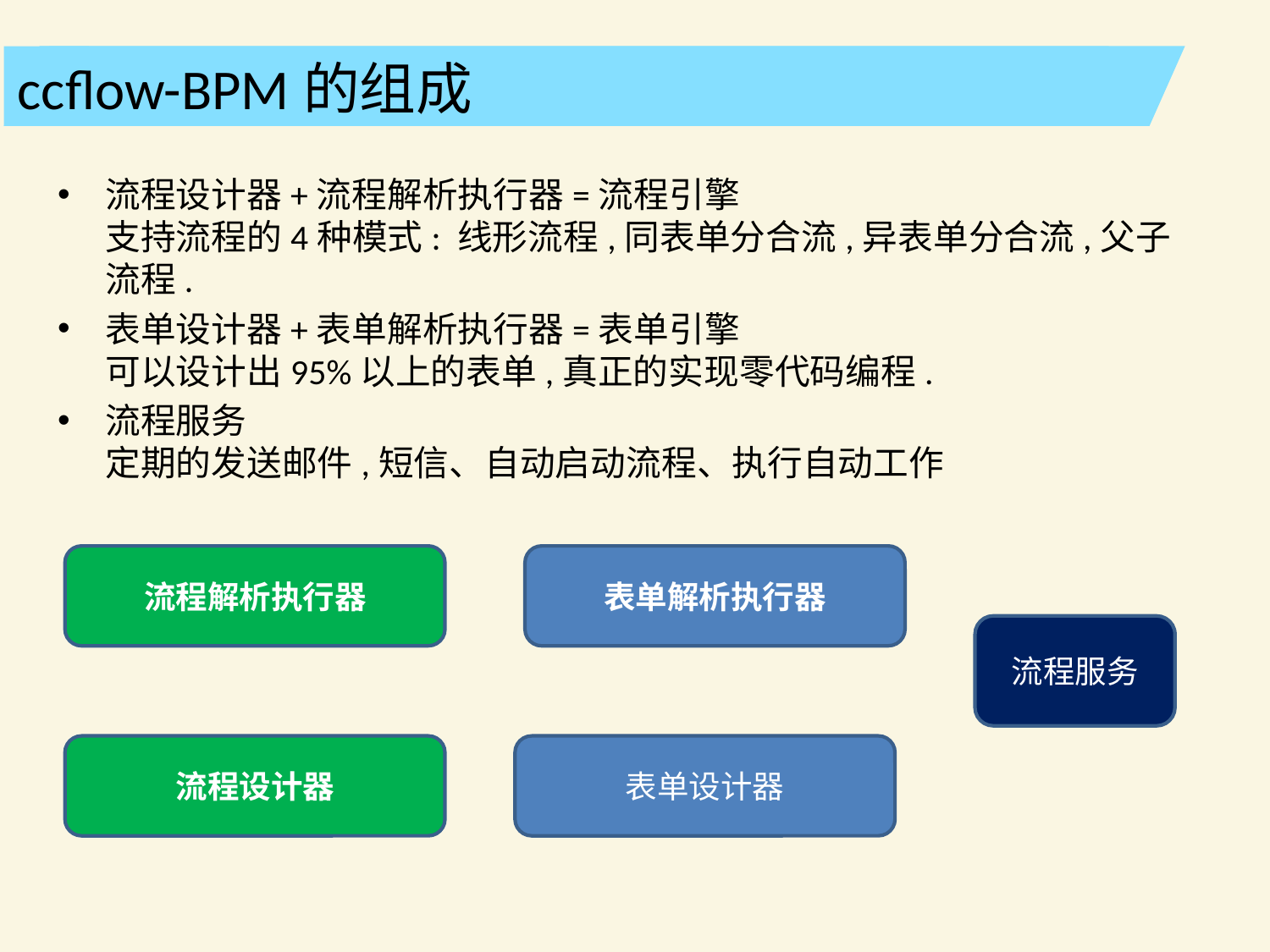

ccflow-BPM的组成
流程设计器+流程解析执行器=流程引擎
支持流程的4种模式: 线形流程,同表单分合流,异表单分合流,父子流程.
表单设计器+表单解析执行器=表单引擎
可以设计出95%以上的表单,真正的实现零代码编程.
流程服务
定期的发送邮件,短信、自动启动流程、执行自动工作
流程解析执行器
表单解析执行器
流程服务
流程设计器
表单设计器